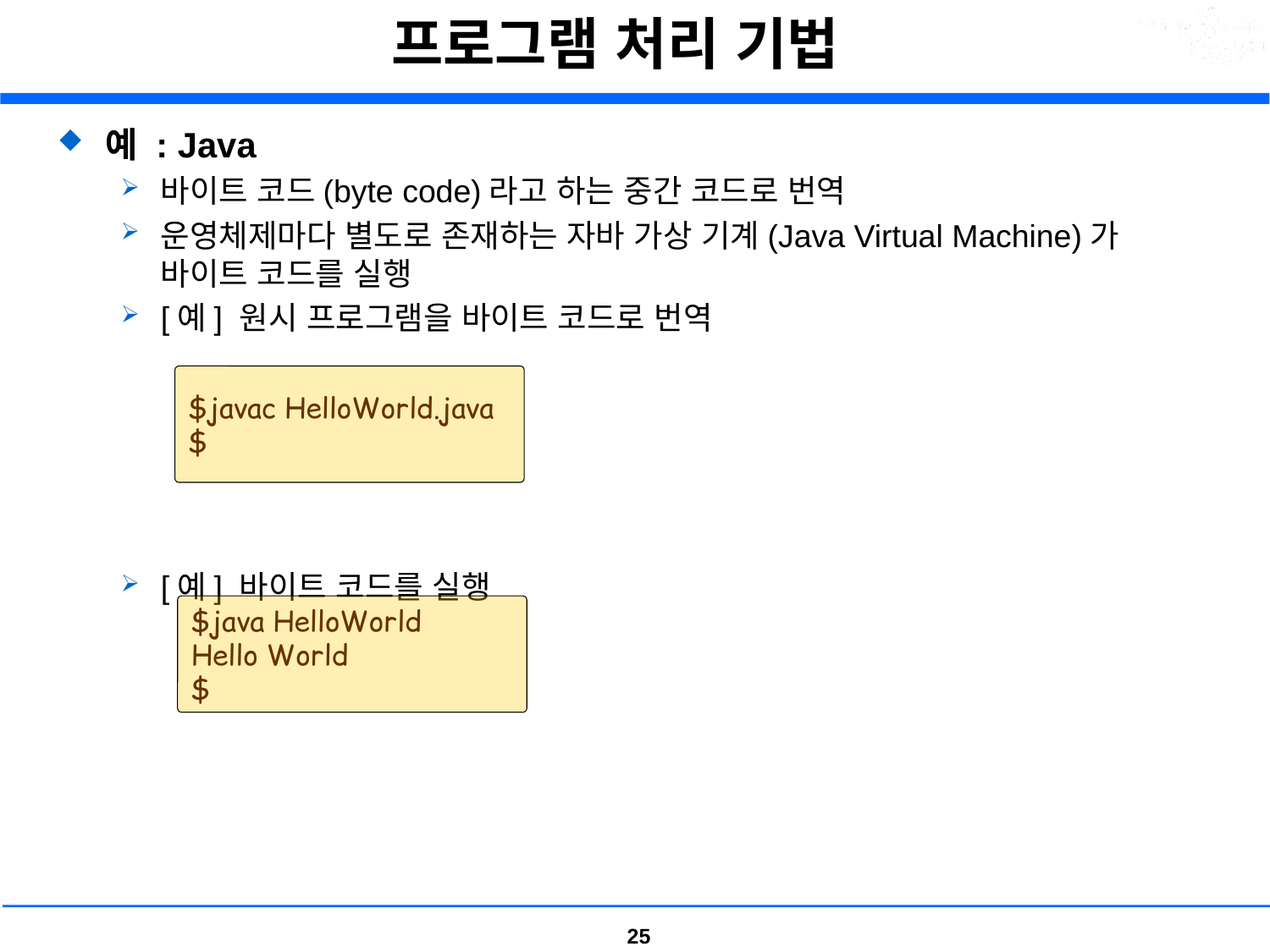

# 프로그램 처리 기법
예 : Java
바이트 코드(byte code)라고 하는 중간 코드로 번역
운영체제마다 별도로 존재하는 자바 가상 기계(Java Virtual Machine)가 바이트 코드를 실행
[예] 원시 프로그램을 바이트 코드로 번역

[예] 바이트 코드를 실행

$javac HelloWorld.java
$
$java HelloWorld
Hello World
$